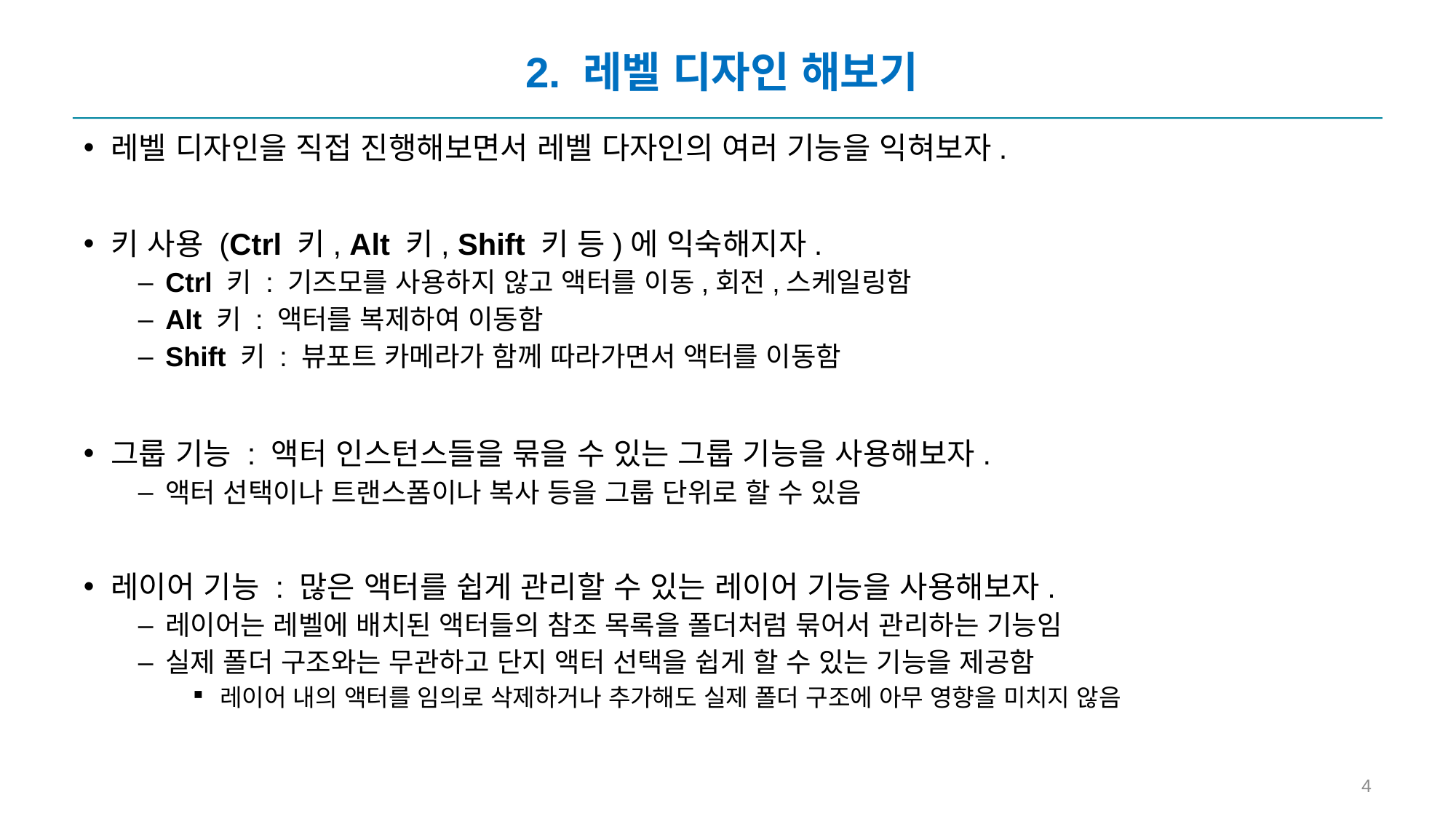

# 2. 레벨 디자인 해보기
레벨 디자인을 직접 진행해보면서 레벨 다자인의 여러 기능을 익혀보자.

키 사용 (Ctrl 키, Alt 키, Shift 키 등)에 익숙해지자.
Ctrl 키 : 기즈모를 사용하지 않고 액터를 이동,회전,스케일링함
Alt 키 : 액터를 복제하여 이동함
Shift 키 : 뷰포트 카메라가 함께 따라가면서 액터를 이동함

그룹 기능 : 액터 인스턴스들을 묶을 수 있는 그룹 기능을 사용해보자.
액터 선택이나 트랜스폼이나 복사 등을 그룹 단위로 할 수 있음

레이어 기능 : 많은 액터를 쉽게 관리할 수 있는 레이어 기능을 사용해보자.
레이어는 레벨에 배치된 액터들의 참조 목록을 폴더처럼 묶어서 관리하는 기능임
실제 폴더 구조와는 무관하고 단지 액터 선택을 쉽게 할 수 있는 기능을 제공함
레이어 내의 액터를 임의로 삭제하거나 추가해도 실제 폴더 구조에 아무 영향을 미치지 않음

4